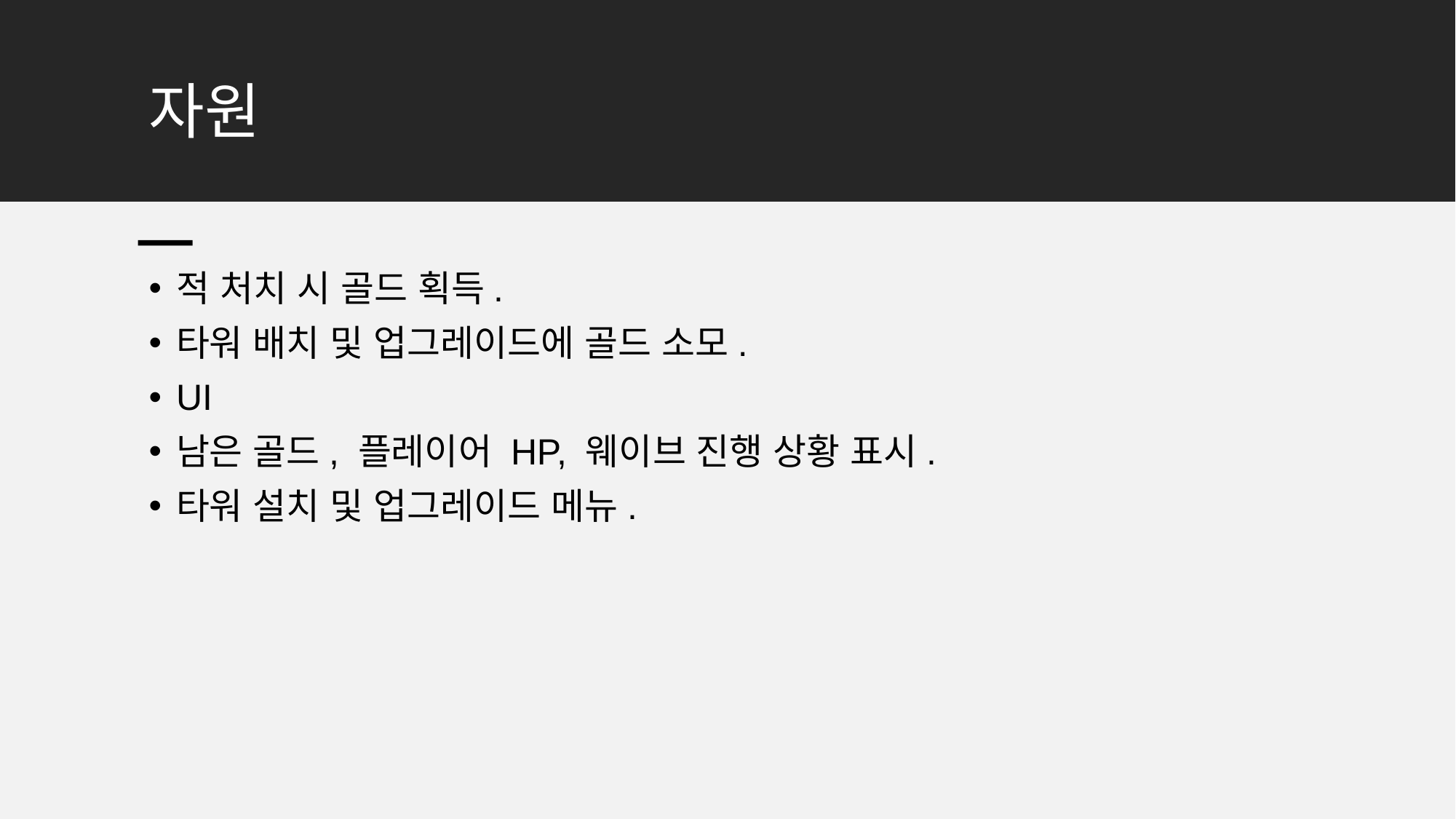

# 자원

적 처치 시 골드 획득.
타워 배치 및 업그레이드에 골드 소모.
UI
남은 골드, 플레이어 HP, 웨이브 진행 상황 표시.
타워 설치 및 업그레이드 메뉴.